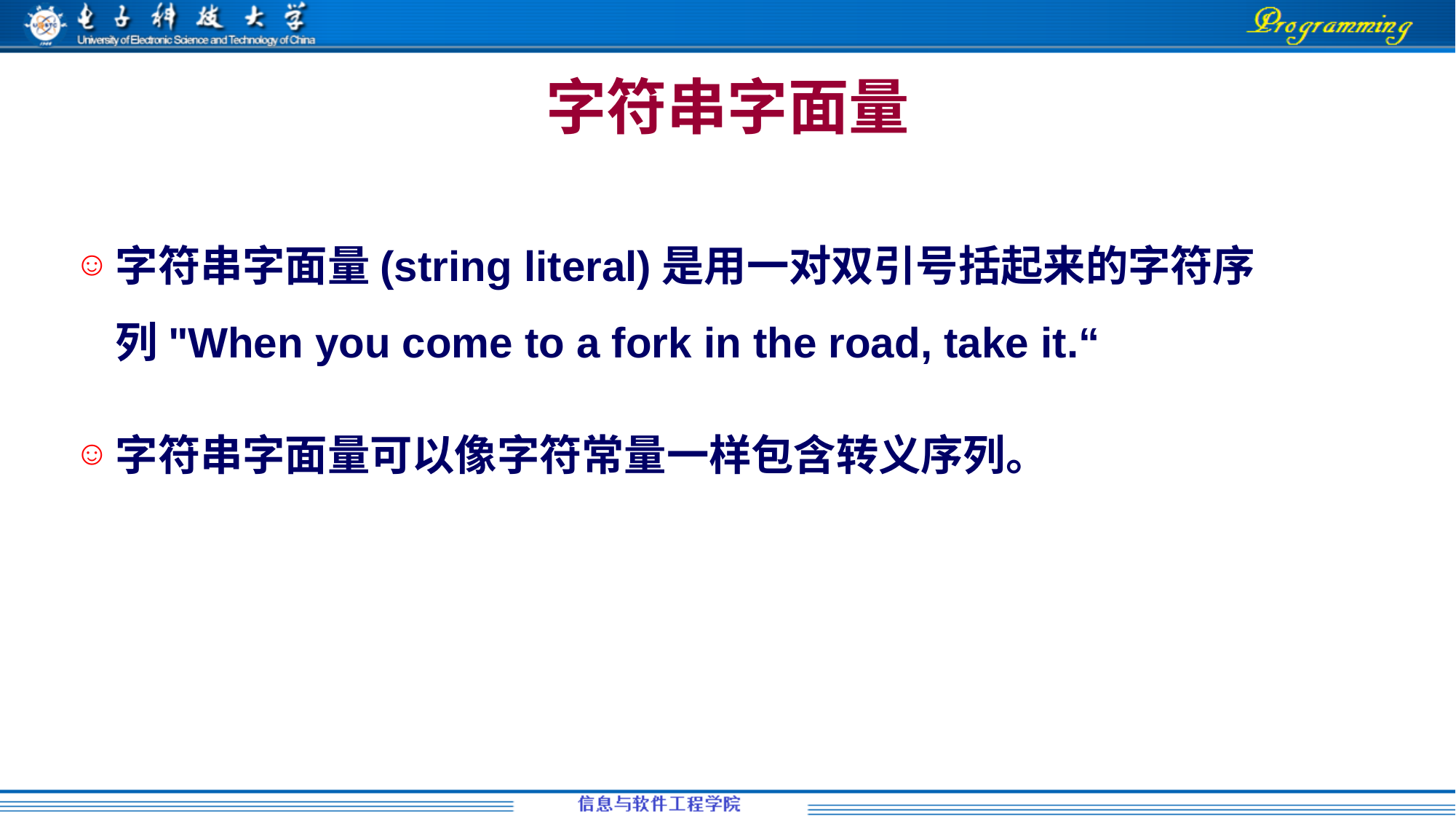

# 字符串字面量
字符串字面量(string literal)是用一对双引号括起来的字符序列"When you come to a fork in the road, take it.“
字符串字面量可以像字符常量一样包含转义序列。